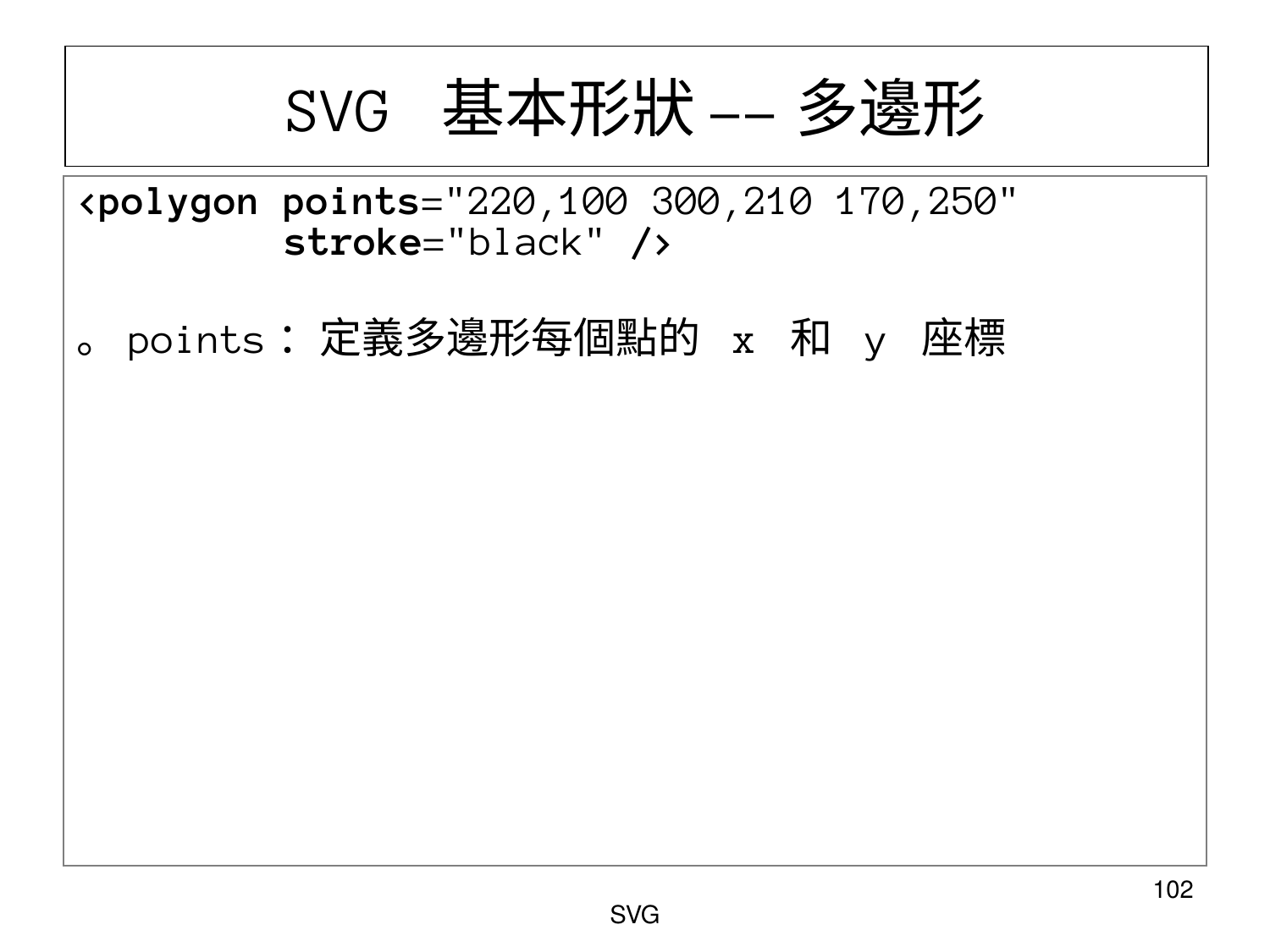

# SVG 基本形狀--多邊形
<polygon points="220,100 300,210 170,250"
       stroke="black" />

。points：定義多邊形每個點的 x 和 y 座標

102
SVG